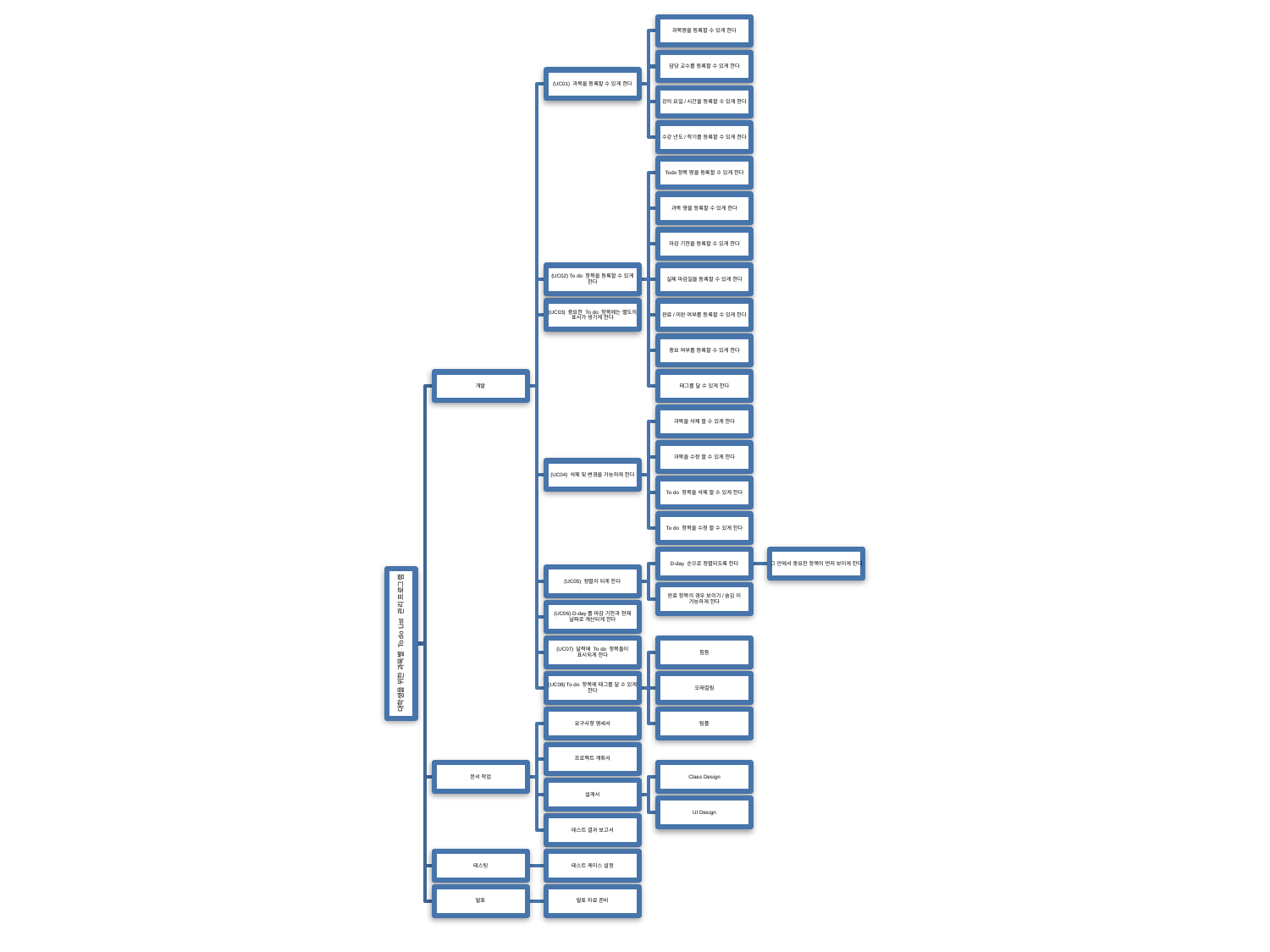

대학생을 위한 과목별 To do List 관리 프로그램
개발
(UC01) 과목을 등록할 수 있게 한다
과목명을 등록할 수 있게 한다
담당 교수를 등록할 수 있게 한다
강의 요일/시간을 등록할 수 있게 한다
수강 년도/학기를 등록할 수 있게 한다
(UC02) To do 항목을 등록할 수 있게 한다
Todo항목 명을 등록할 수 있게 한다
과목 명을 등록할 수 있게 한다
마감 기한을 등록할 수 있게 한다
실제 마감일을 등록할 수 있게 한다
완료/미완 여부를 등록할 수 있게 한다
중요 여부를 등록할 수 있게 한다
태그를 달 수 있게 한다
(UC03) 중요한 To do 항목에는 별도의 표시가 생기게 한다
(UC04) 삭제 및 변경을 가능하게 한다
과목을 삭제 할 수 있게 한다
과목을 수정 할 수 있게 한다
To do 항목을 삭제 할 수 있게 한다
To do 항목을 수정 할 수 있게 한다
(UC05) 정렬이 되게 한다
D-day 순으로 정렬되도록 한다
그 안에서 중요한 항목이 먼저 보이게 한다
완료 항목의 경우 보이기/숨김 이 가능하게 한다
(UC06) D-day를 마감 기한과 현재 날짜로 계산되게 한다
(UC07) 달력에 To do 항목들이 표시되게 한다
(UC08) To do 항목에 태그를 달 수 있게 한다
힘듬
오래걸림
팀플
문서 작업
요구사항 명세서
프로젝트 계획서
설계서
Class Design
UI Design
테스트 결과 보고서
테스팅
테스트 케이스 설정
발표
발표 자료 준비